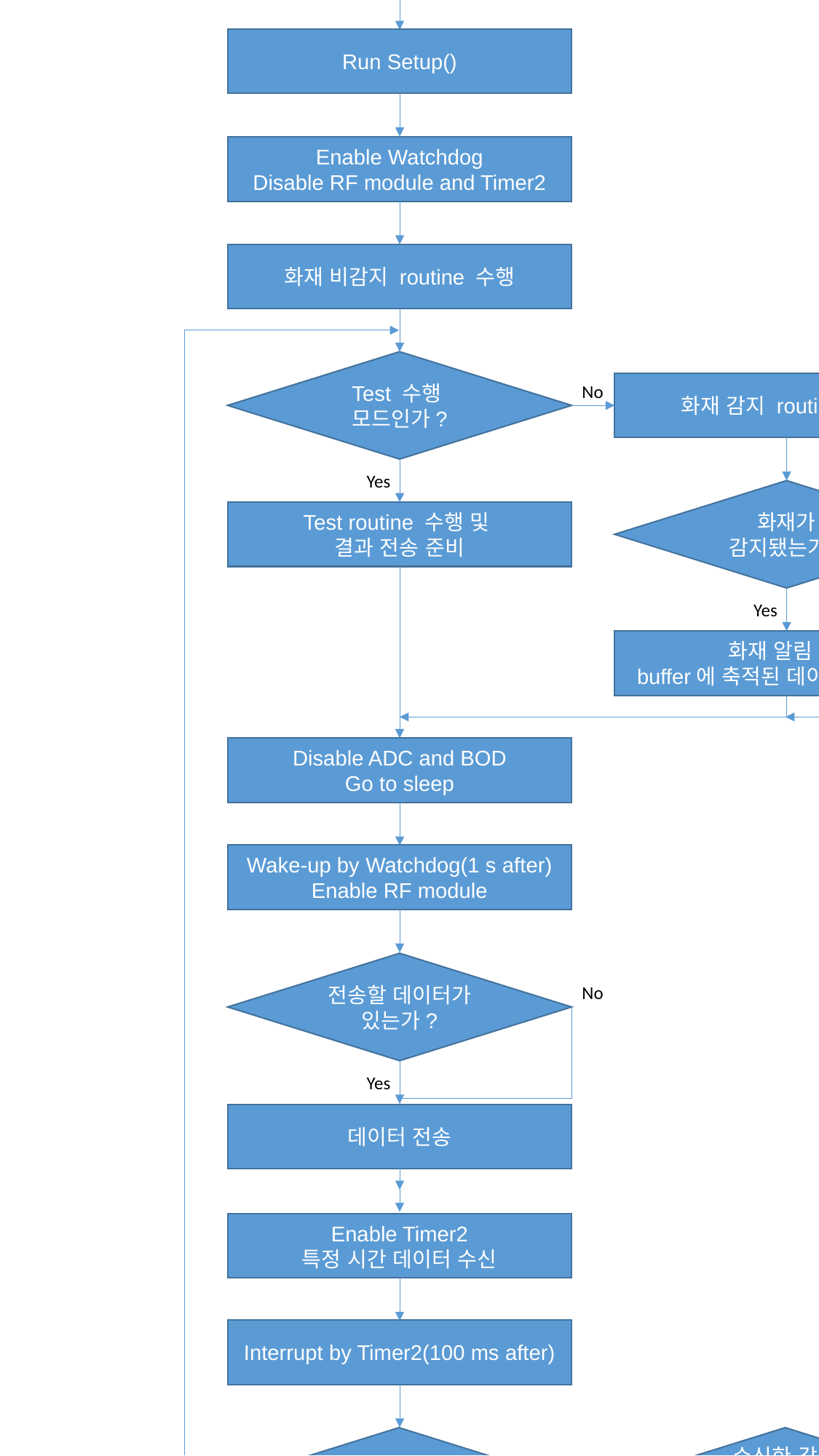

Thing aspect:
(Deprecated)
START
Run Setup()
Enable Watchdog
Disable RF module and Timer2
화재 비감지 routine 수행
Test 수행
모드인가?
화재 감지 routine 수행
No
Yes
화재가 감지됐는가?
Buffer에 데이터가 다 찼는가?
Test routine 수행 및
결과 전송 준비
No
No
Yes
Yes
화재 알림 및
buffer에 축적된 데이터 전송 준비
buffer에 축적된 데이터 전송 준비
Disable ADC and BOD
Go to sleep
Wake-up by Watchdog(1 s after)
Enable RF module
전송할 데이터가 있는가?
No
Yes
데이터 전송
Enable Timer2
특정 시간 데이터 수신
Interrupt by Timer2(100 ms after)
수신한 값이 Test 신호인가?
수신한 값이 감지기 상태 확인 신호인가?
No
No
Yes
Yes
감지기 상태 확인 메시지에 대한 응답 전송
다음 loop에서 test routine으로 분기할 수 있도록 설정
Disable RF module and Timer
Enable ADC
END